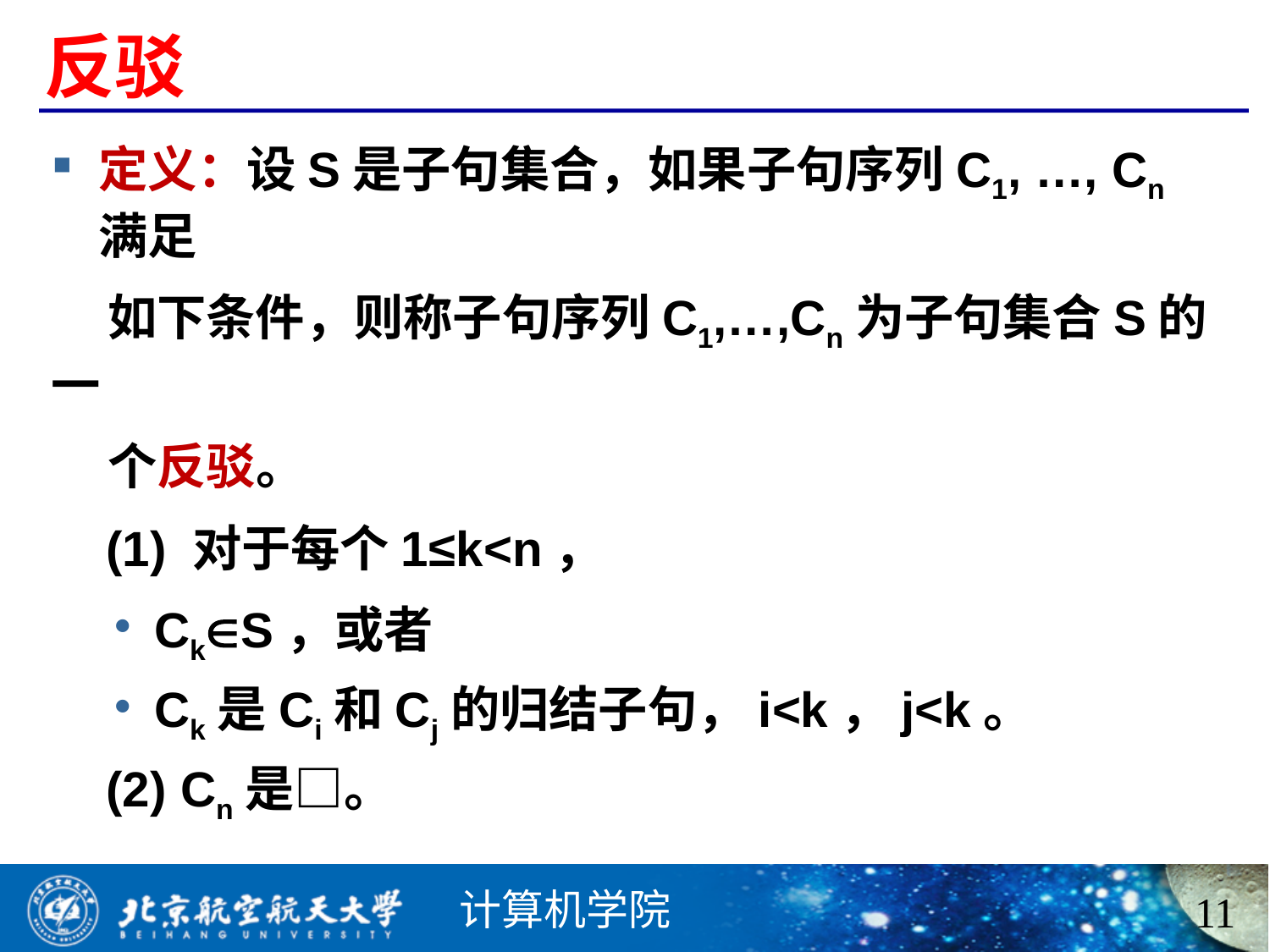

# 反驳
定义：设S是子句集合，如果子句序列C1, …, Cn满足
    如下条件，则称子句序列C1,…,Cn为子句集合S的一
    个反驳。
    (1) 对于每个1≤k<n，
Ck∈S，或者
Ck是Ci和Cj的归结子句，i<k，j<k。
    (2) Cn是□。